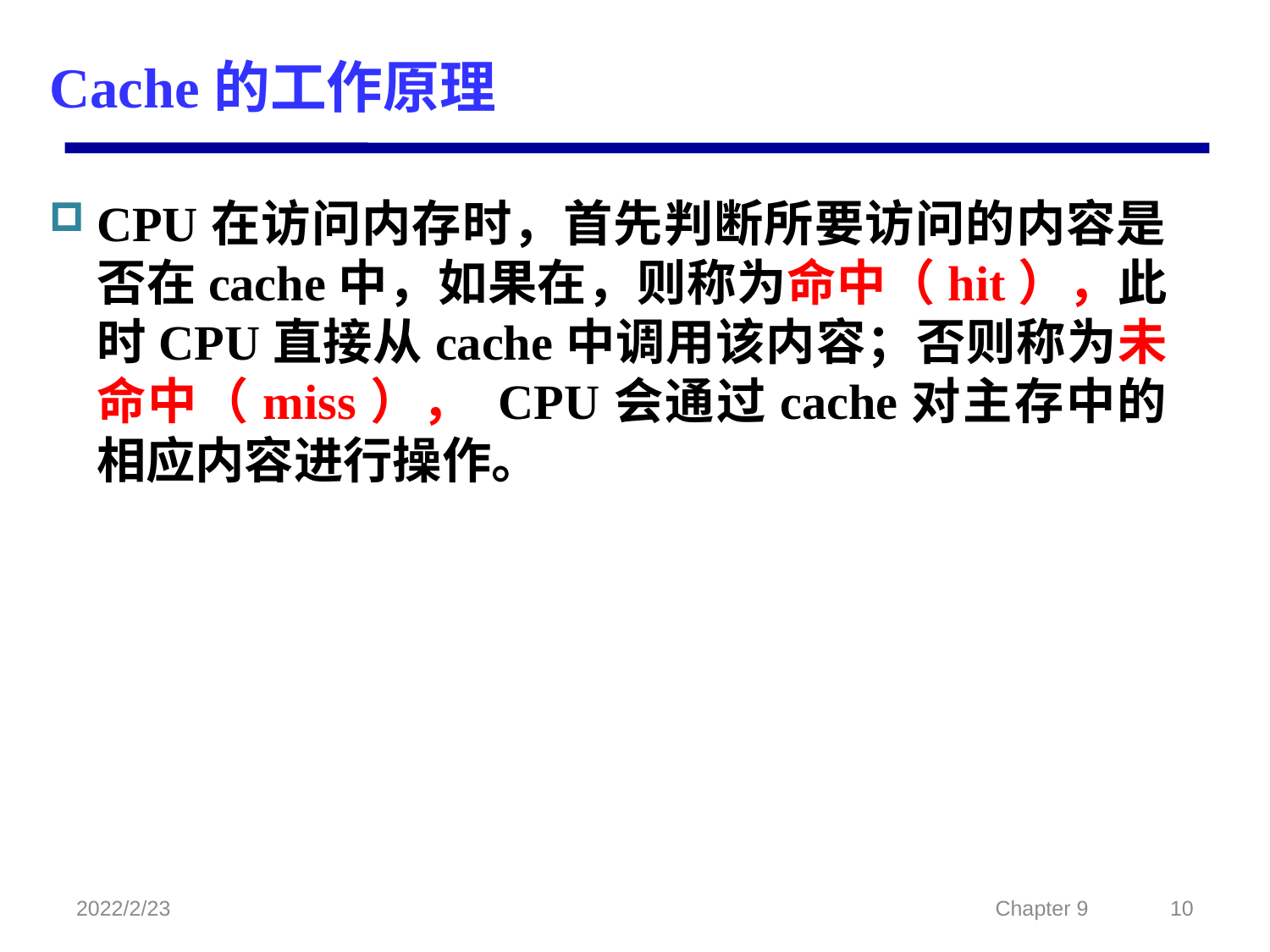

# Cache的工作原理
CPU在访问内存时，首先判断所要访问的内容是否在cache中，如果在，则称为命中（hit），此时CPU直接从cache中调用该内容；否则称为未命中（miss）， CPU会通过cache对主存中的相应内容进行操作。
2022/2/23
Chapter 9
10